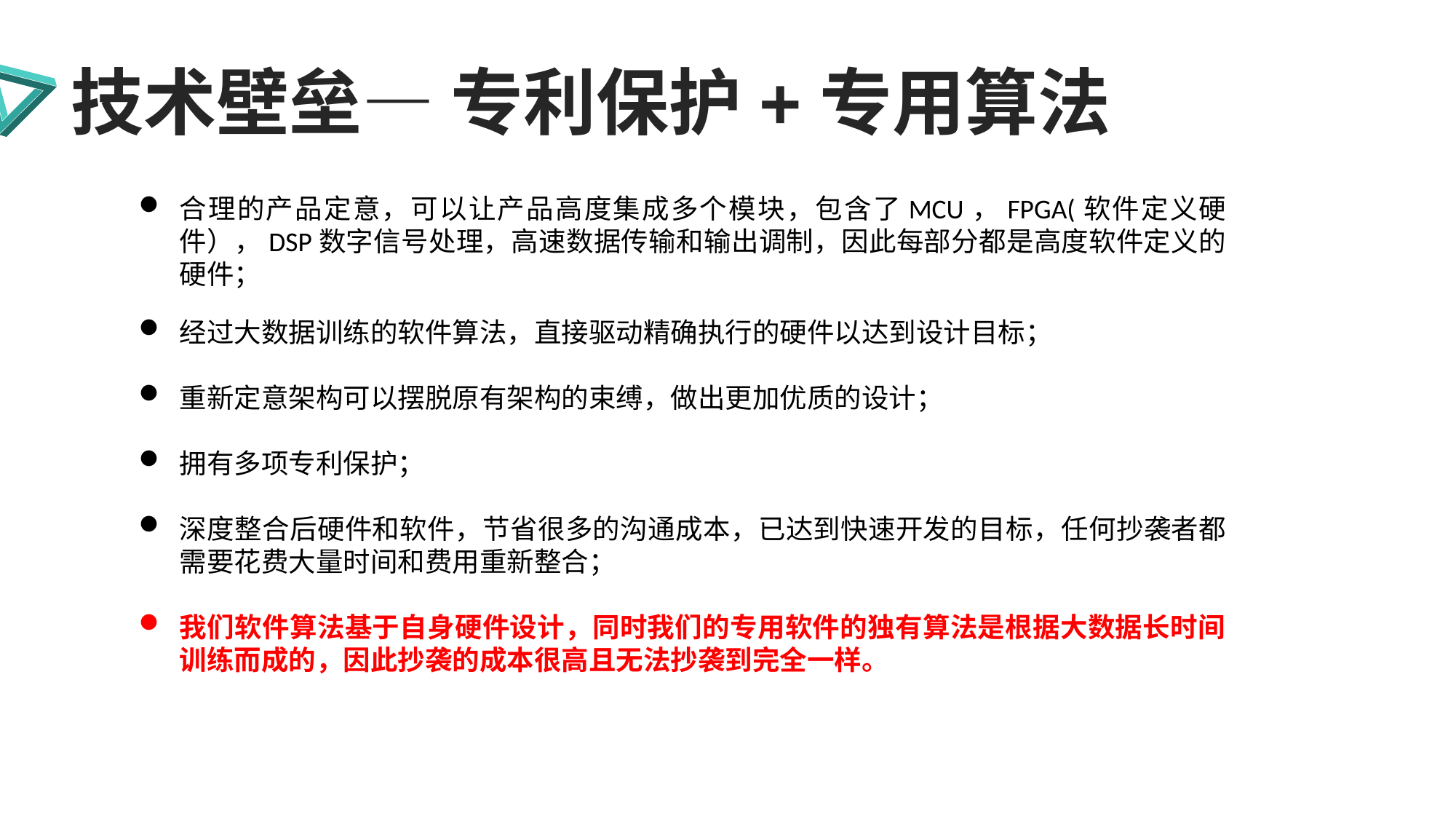

技术壁垒— 专利保护+专用算法

合理的产品定意，可以让产品高度集成多个模块，包含了MCU，FPGA(软件定义硬件），DSP数字信号处理，高速数据传输和输出调制，因此每部分都是高度软件定义的硬件；

经过大数据训练的软件算法，直接驱动精确执行的硬件以达到设计目标；

重新定意架构可以摆脱原有架构的束缚，做出更加优质的设计；

拥有多项专利保护；

深度整合后硬件和软件，节省很多的沟通成本，已达到快速开发的目标，任何抄袭者都需要花费大量时间和费用重新整合；

我们软件算法基于自身硬件设计，同时我们的专用软件的独有算法是根据大数据长时间训练而成的，因此抄袭的成本很高且无法抄袭到完全一样。